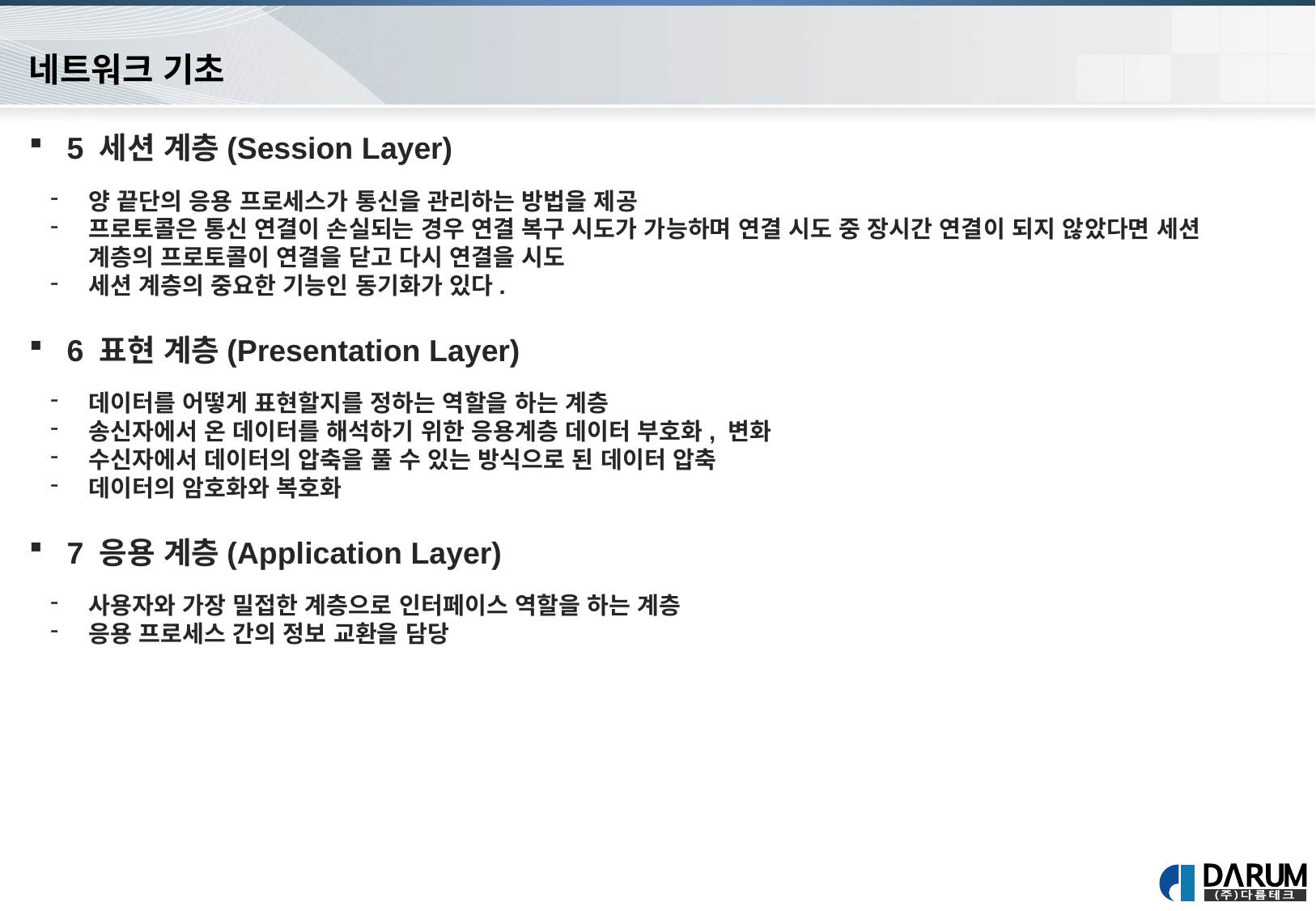

네트워크 기초

5 세션 계층(Session Layer)
양 끝단의 응용 프로세스가 통신을 관리하는 방법을 제공
프로토콜은 통신 연결이 손실되는 경우 연결 복구 시도가 가능하며 연결 시도 중 장시간 연결이 되지 않았다면 세션 계층의 프로토콜이 연결을 닫고 다시 연결을 시도
세션 계층의 중요한 기능인 동기화가 있다.
6 표현 계층(Presentation Layer)
데이터를 어떻게 표현할지를 정하는 역할을 하는 계층
송신자에서 온 데이터를 해석하기 위한 응용계층 데이터 부호화, 변화
수신자에서 데이터의 압축을 풀 수 있는 방식으로 된 데이터 압축
데이터의 암호화와 복호화
7 응용 계층(Application Layer)
사용자와 가장 밀접한 계층으로 인터페이스 역할을 하는 계층
응용 프로세스 간의 정보 교환을 담당